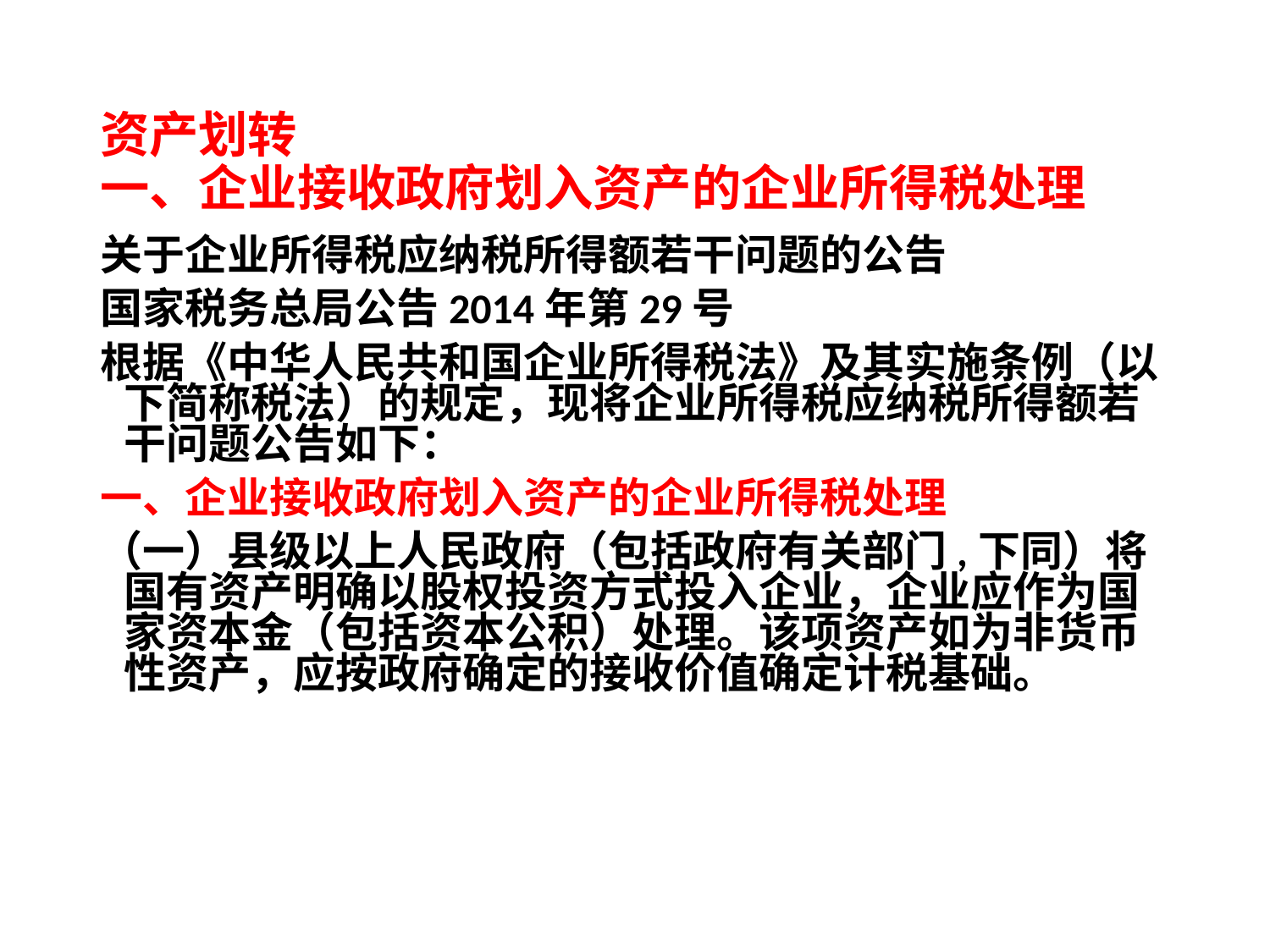

# 资产划转 一、企业接收政府划入资产的企业所得税处理
关于企业所得税应纳税所得额若干问题的公告
国家税务总局公告2014年第29号
根据《中华人民共和国企业所得税法》及其实施条例（以下简称税法）的规定，现将企业所得税应纳税所得额若干问题公告如下：
一、企业接收政府划入资产的企业所得税处理
（一）县级以上人民政府（包括政府有关部门,下同）将国有资产明确以股权投资方式投入企业，企业应作为国家资本金（包括资本公积）处理。该项资产如为非货币性资产，应按政府确定的接收价值确定计税基础。